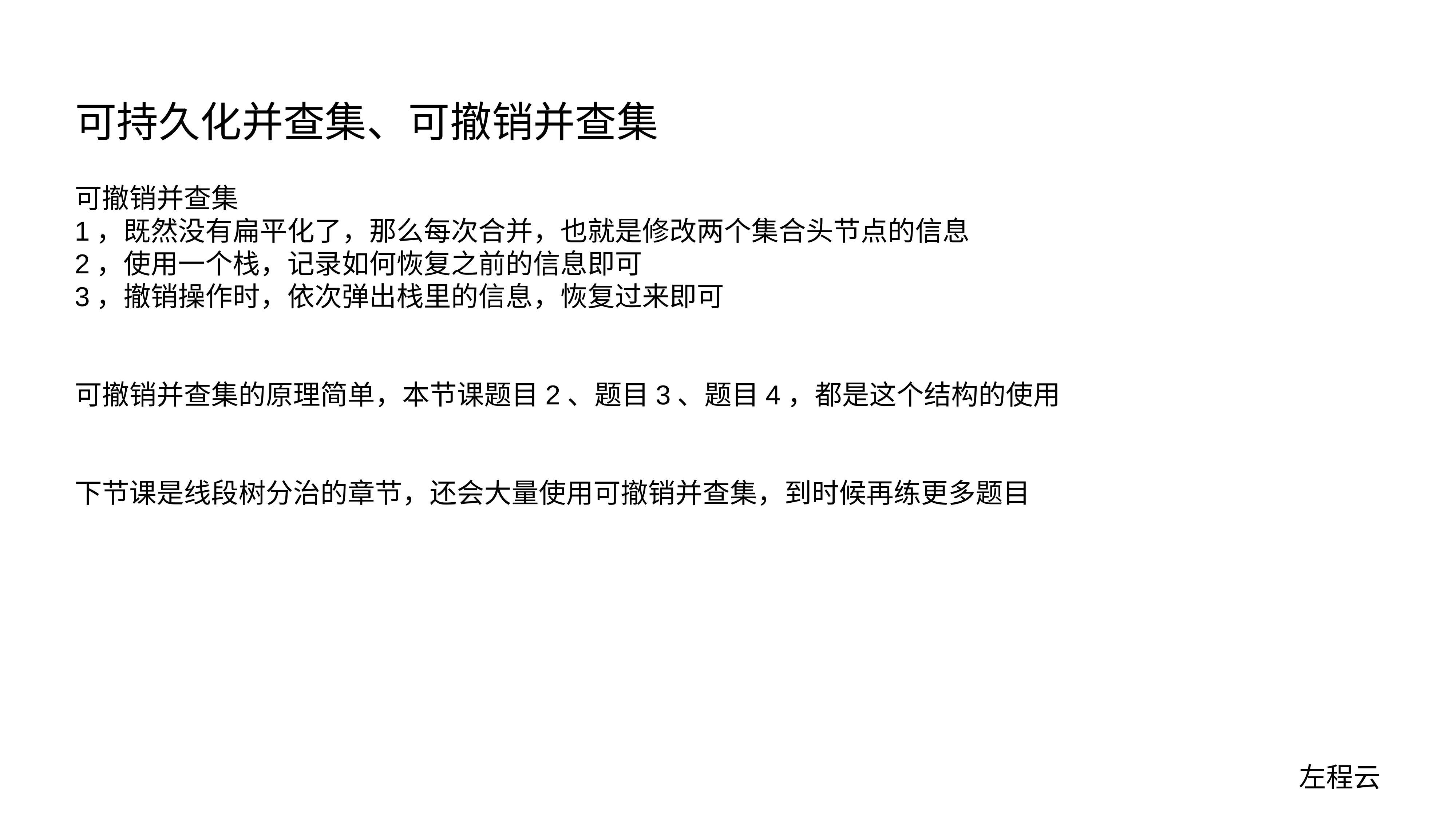

# 可持久化并查集、可撤销并查集
可撤销并查集
1，既然没有扁平化了，那么每次合并，也就是修改两个集合头节点的信息
2，使用一个栈，记录如何恢复之前的信息即可
3，撤销操作时，依次弹出栈里的信息，恢复过来即可

可撤销并查集的原理简单，本节课题目2、题目3、题目4，都是这个结构的使用

下节课是线段树分治的章节，还会大量使用可撤销并查集，到时候再练更多题目
左程云